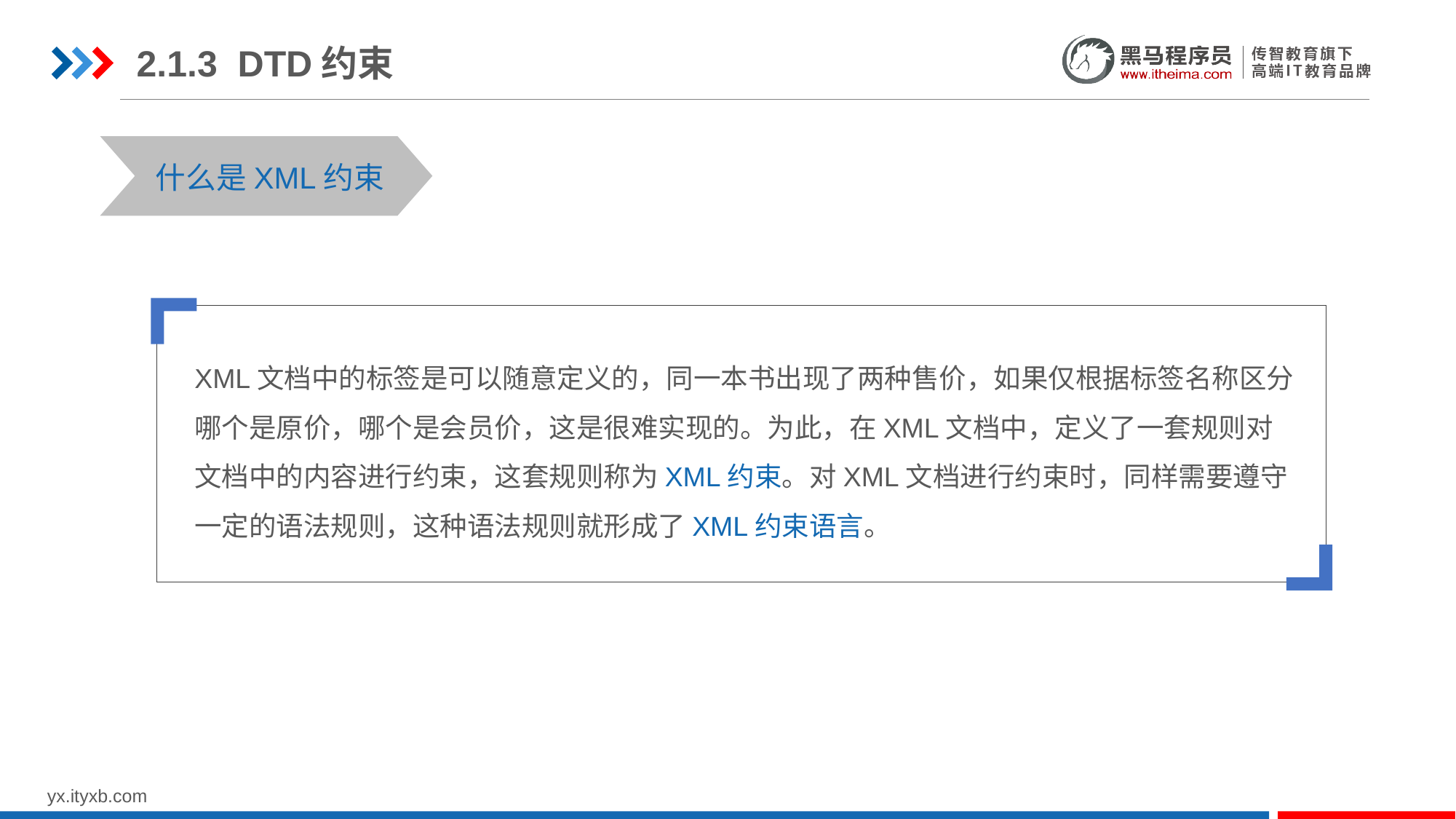

2.1.3  DTD约束

什么是XML约束

XML文档中的标签是可以随意定义的，同一本书出现了两种售价，如果仅根据标签名称区分哪个是原价，哪个是会员价，这是很难实现的。为此，在XML文档中，定义了一套规则对文档中的内容进行约束，这套规则称为XML约束。对XML文档进行约束时，同样需要遵守一定的语法规则，这种语法规则就形成了XML约束语言。